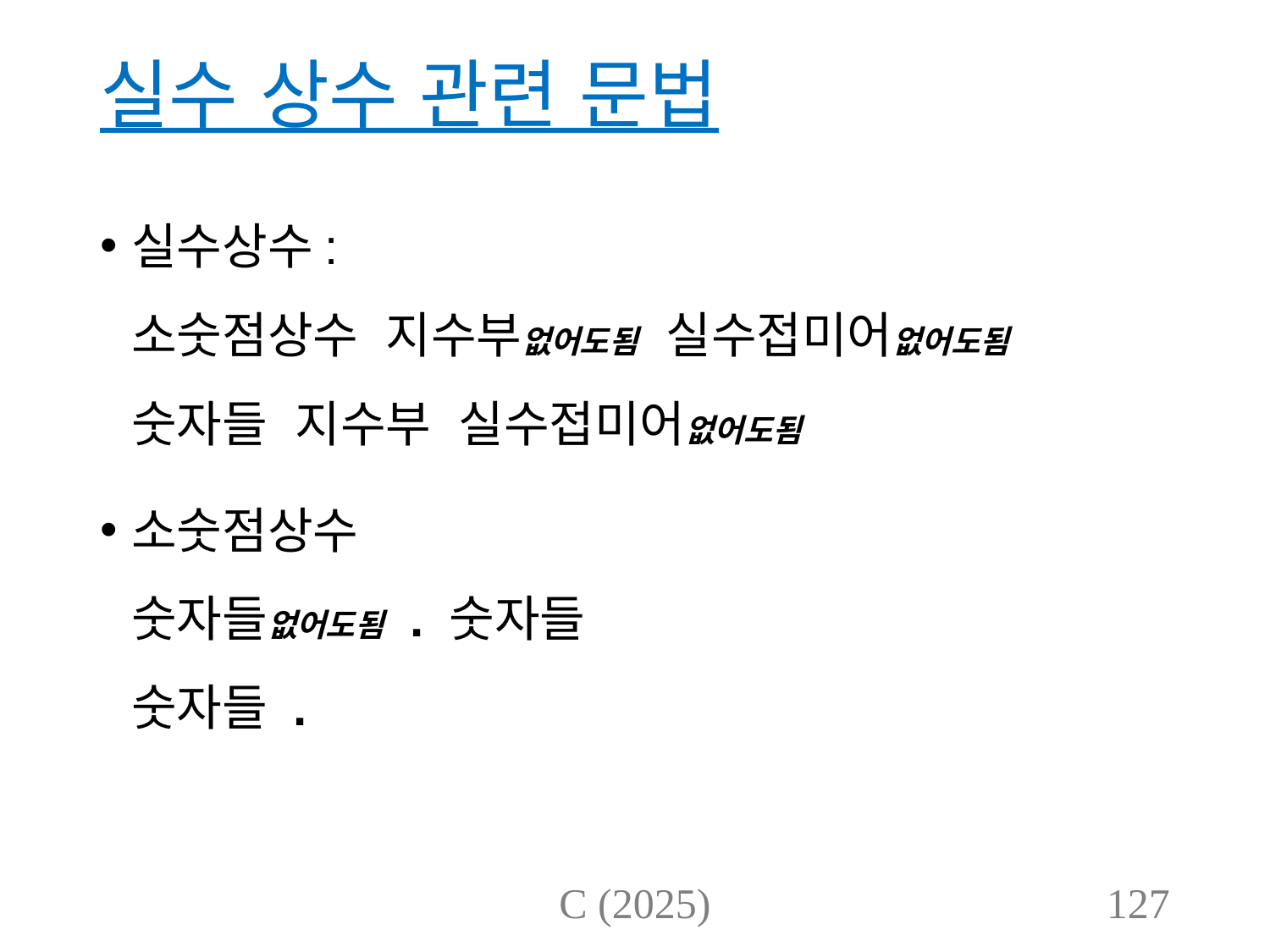

# 실수 상수 관련 문법
실수상수:
소숫점상수  지수부없어도됨  실수접미어없어도됨
숫자들  지수부  실수접미어없어도됨
소숫점상수
숫자들없어도됨 . 숫자들
숫자들 .

C (2025)
127